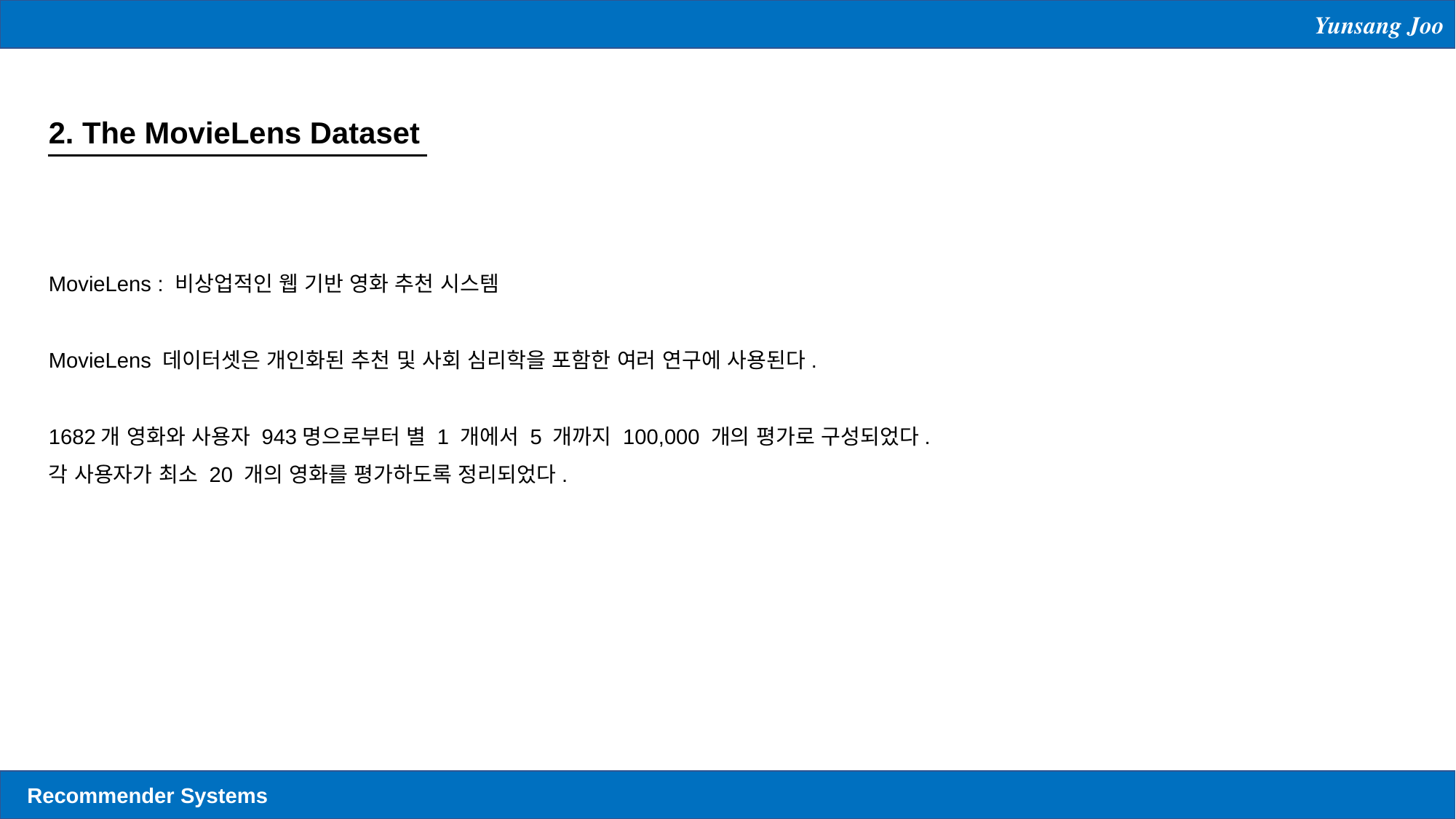

Yunsang Joo
2. The MovieLens Dataset
MovieLens : 비상업적인 웹 기반 영화 추천 시스템

MovieLens 데이터셋은 개인화된 추천 및 사회 심리학을 포함한 여러 연구에 사용된다.

1682개 영화와 사용자 943명으로부터 별 1 개에서 5 개까지 100,000 개의 평가로 구성되었다.
각 사용자가 최소 20 개의 영화를 평가하도록 정리되었다.

Recommender Systems